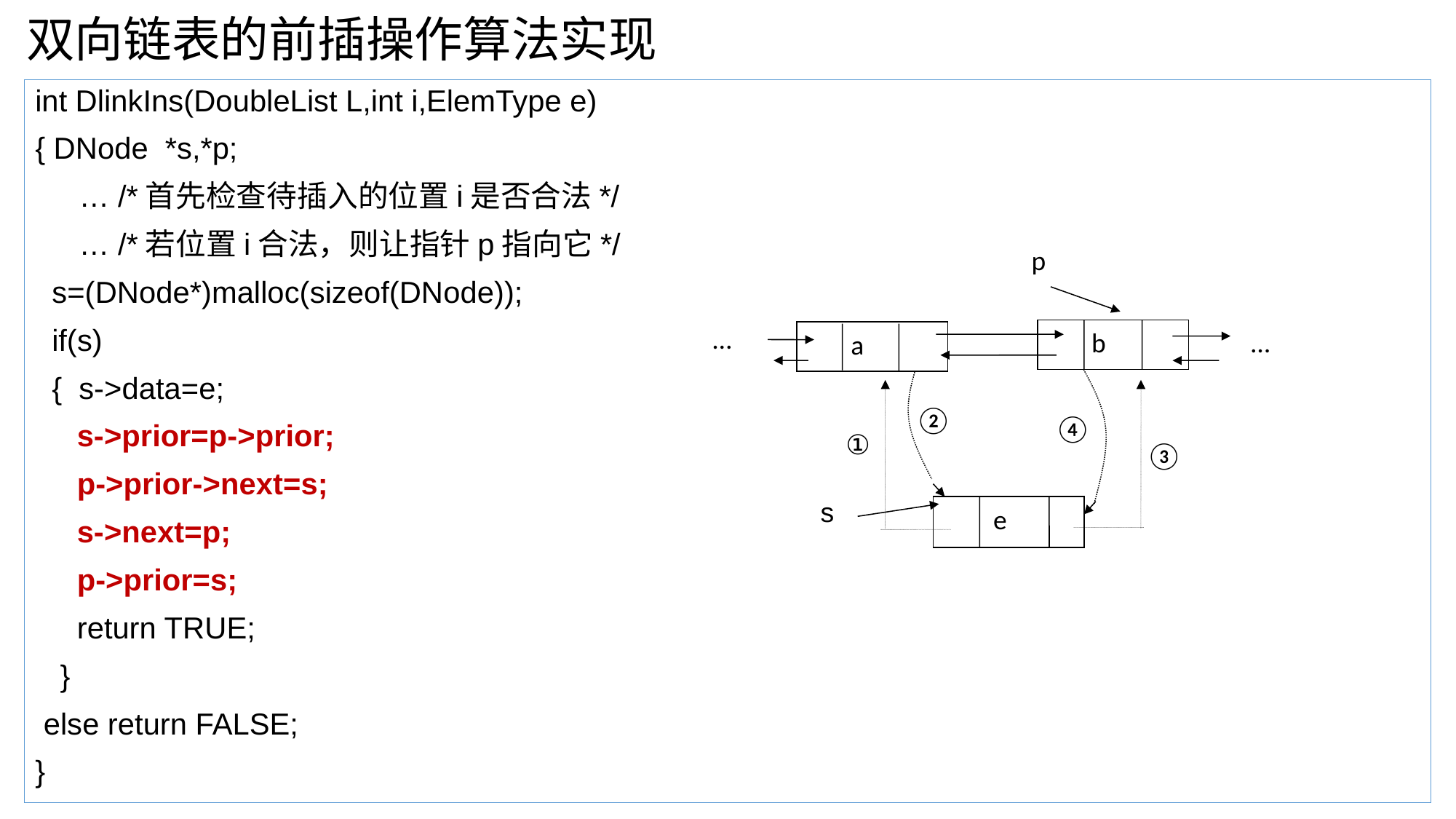

# 双向链表的前插操作算法实现
int DlinkIns(DoubleList L,int i,ElemType e)
{ DNode  *s,*p;
	  … /*首先检查待插入的位置i是否合法*/
	  … /*若位置i合法，则让指针p指向它*/
  s=(DNode*)malloc(sizeof(DNode));
  if(s)
  {  s->data=e;
     s->prior=p->prior;
     p->prior->next=s;
     s->next=p;
     p->prior=s;
     return TRUE;
   }
 else return FALSE;
}
p

 …
       a

       b

 …

②
④
①
③

        e

s

57